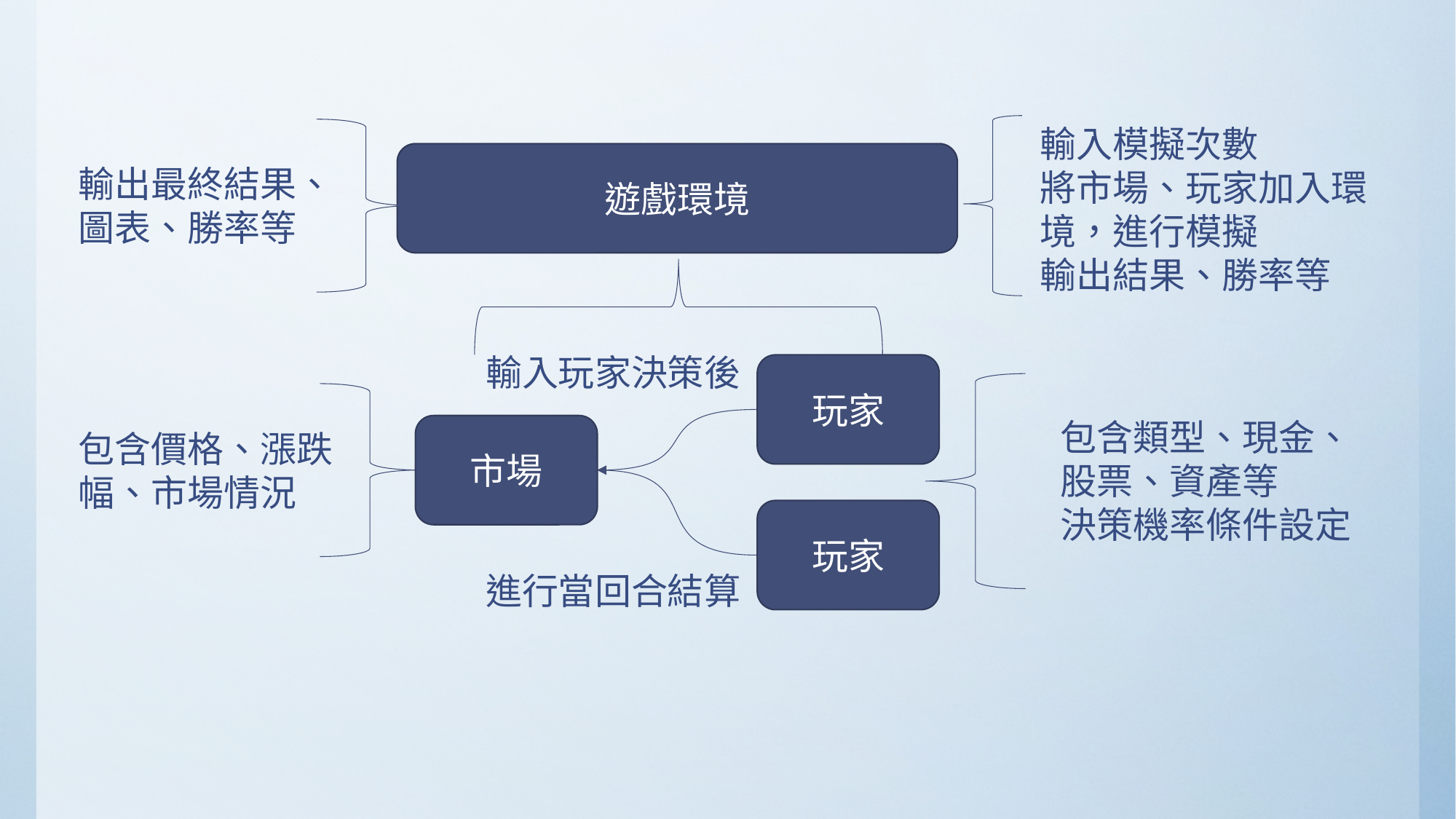

輸入模擬次數
將市場、玩家加入環境，進行模擬
輸出結果、勝率等

輸出最終結果、圖表、勝率等
遊戲環境

玩家
市場
玩家
輸入玩家決策後

進行當回合結算

包含類型、現金、股票、資產等
決策機率條件設定

包含價格、漲跌幅、市場情況